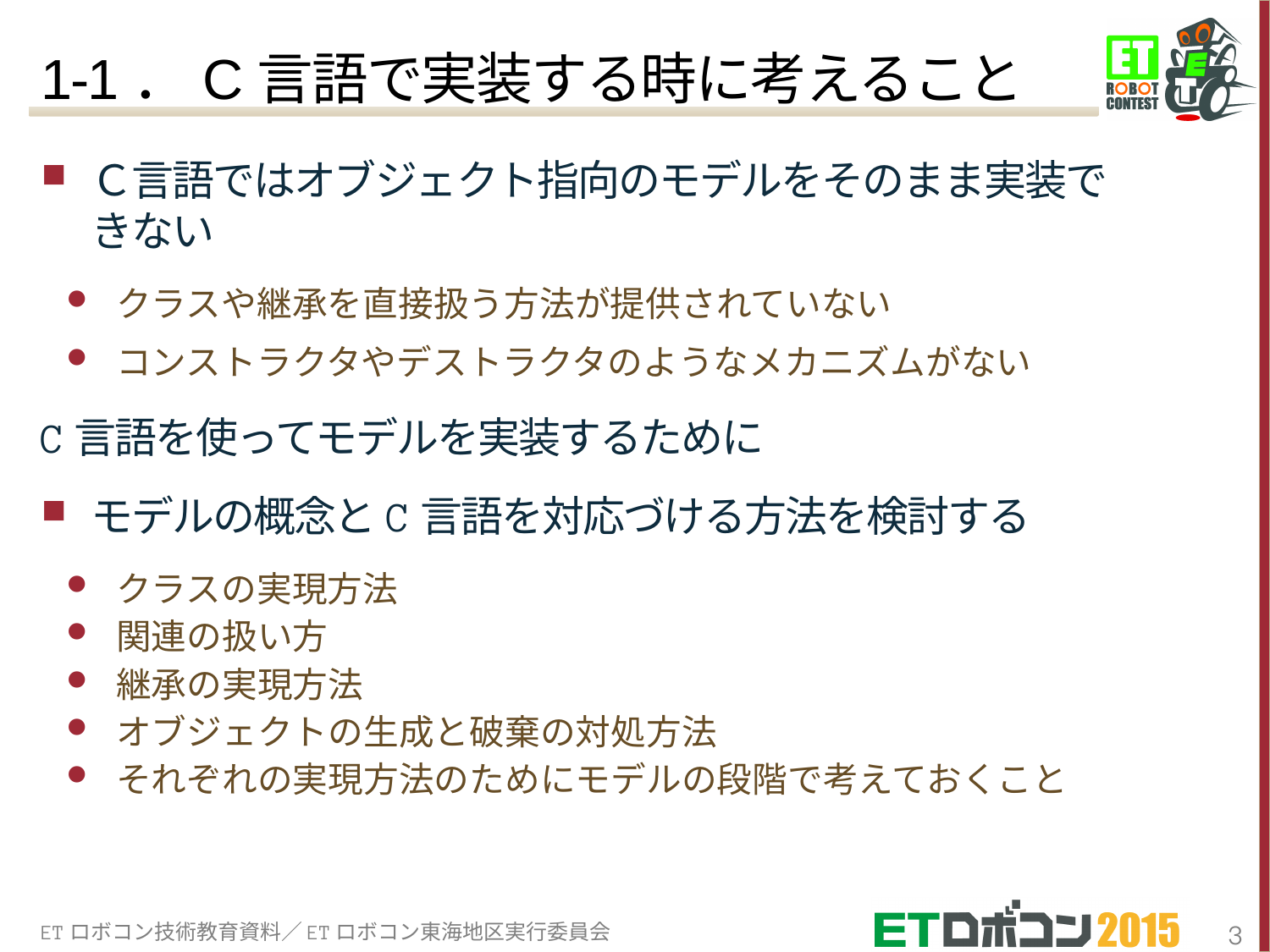

# 1-1．C言語で実装する時に考えること
Ｃ言語ではオブジェクト指向のモデルをそのまま実装できない
クラスや継承を直接扱う方法が提供されていない
コンストラクタやデストラクタのようなメカニズムがない
C言語を使ってモデルを実装するために
モデルの概念とC言語を対応づける方法を検討する
クラスの実現方法
関連の扱い方
継承の実現方法
オブジェクトの生成と破棄の対処方法
それぞれの実現方法のためにモデルの段階で考えておくこと

ETロボコン技術教育資料／ETロボコン東海地区実行委員会
3